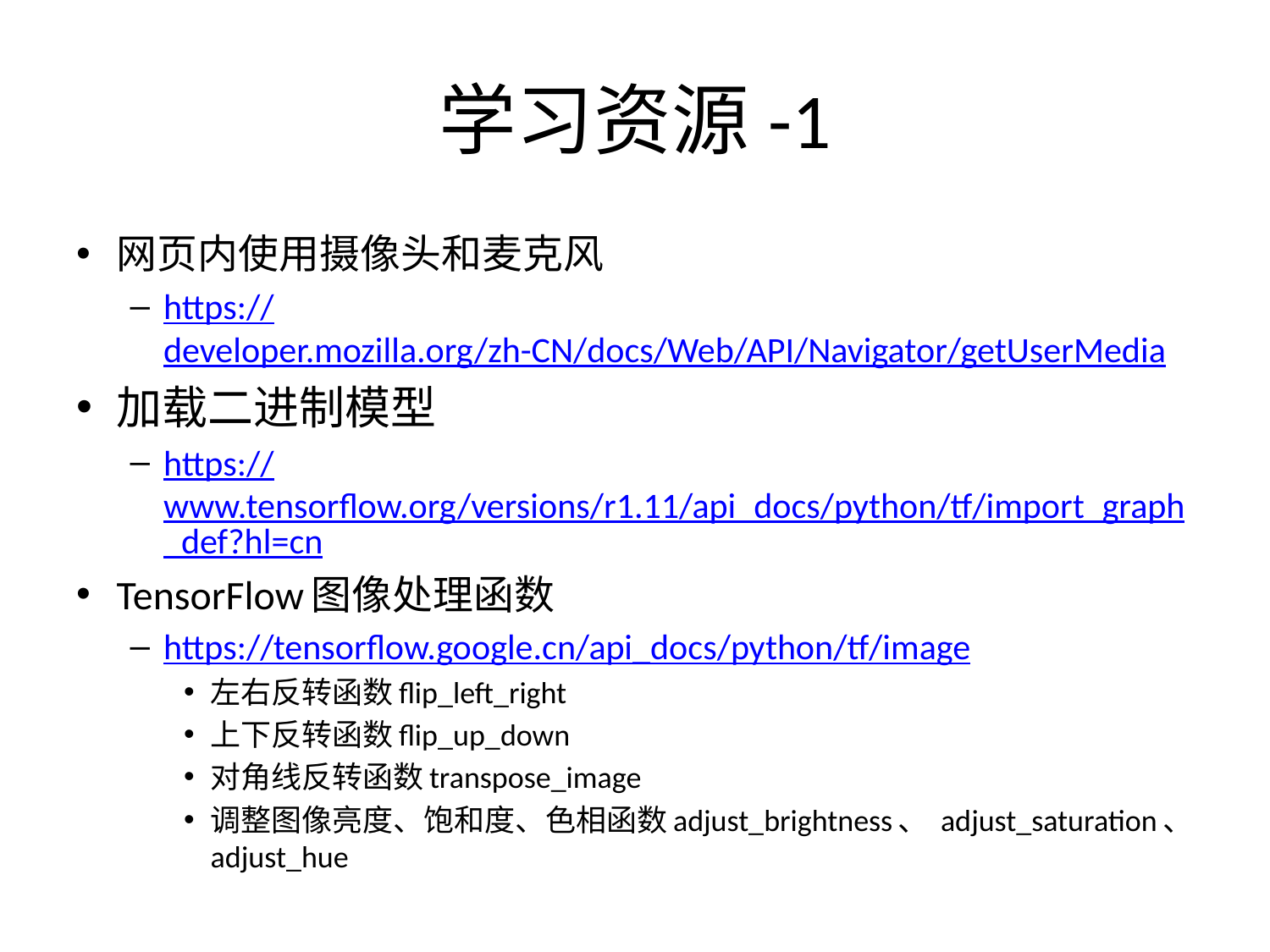

# 学习资源-1
网页内使用摄像头和麦克风
https://developer.mozilla.org/zh-CN/docs/Web/API/Navigator/getUserMedia
加载二进制模型
https://www.tensorflow.org/versions/r1.11/api_docs/python/tf/import_graph_def?hl=cn
TensorFlow图像处理函数
https://tensorflow.google.cn/api_docs/python/tf/image
左右反转函数flip_left_right
上下反转函数flip_up_down
对角线反转函数transpose_image
调整图像亮度、饱和度、色相函数adjust_brightness、 adjust_saturation、 adjust_hue